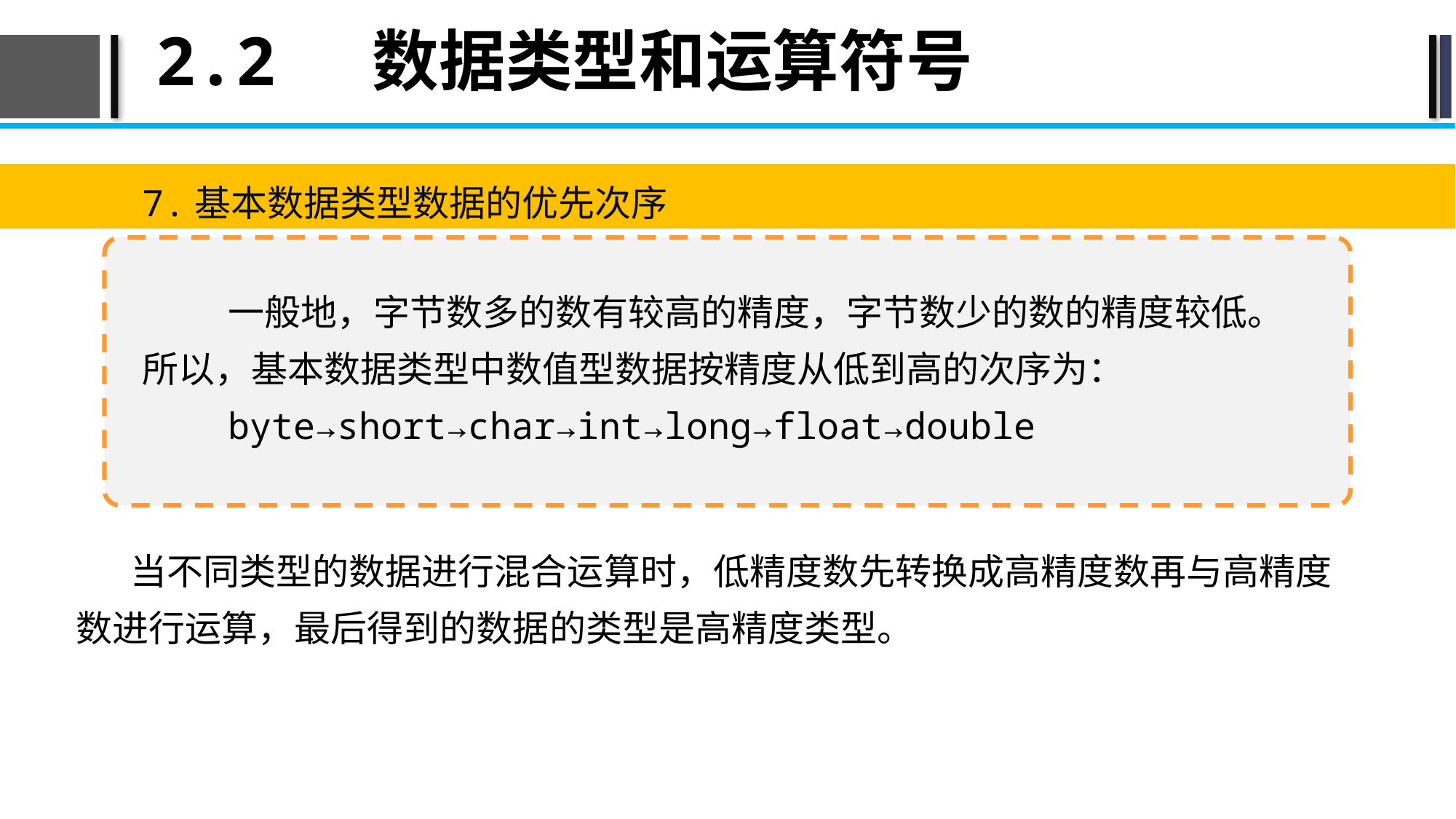

# 2.2  数据类型和运算符号

7.基本数据类型数据的优先次序

一般地，字节数多的数有较高的精度，字节数少的数的精度较低。
所以，基本数据类型中数值型数据按精度从低到高的次序为：
byte→short→char→int→long→float→double

当不同类型的数据进行混合运算时，低精度数先转换成高精度数再与高精度数进行运算，最后得到的数据的类型是高精度类型。